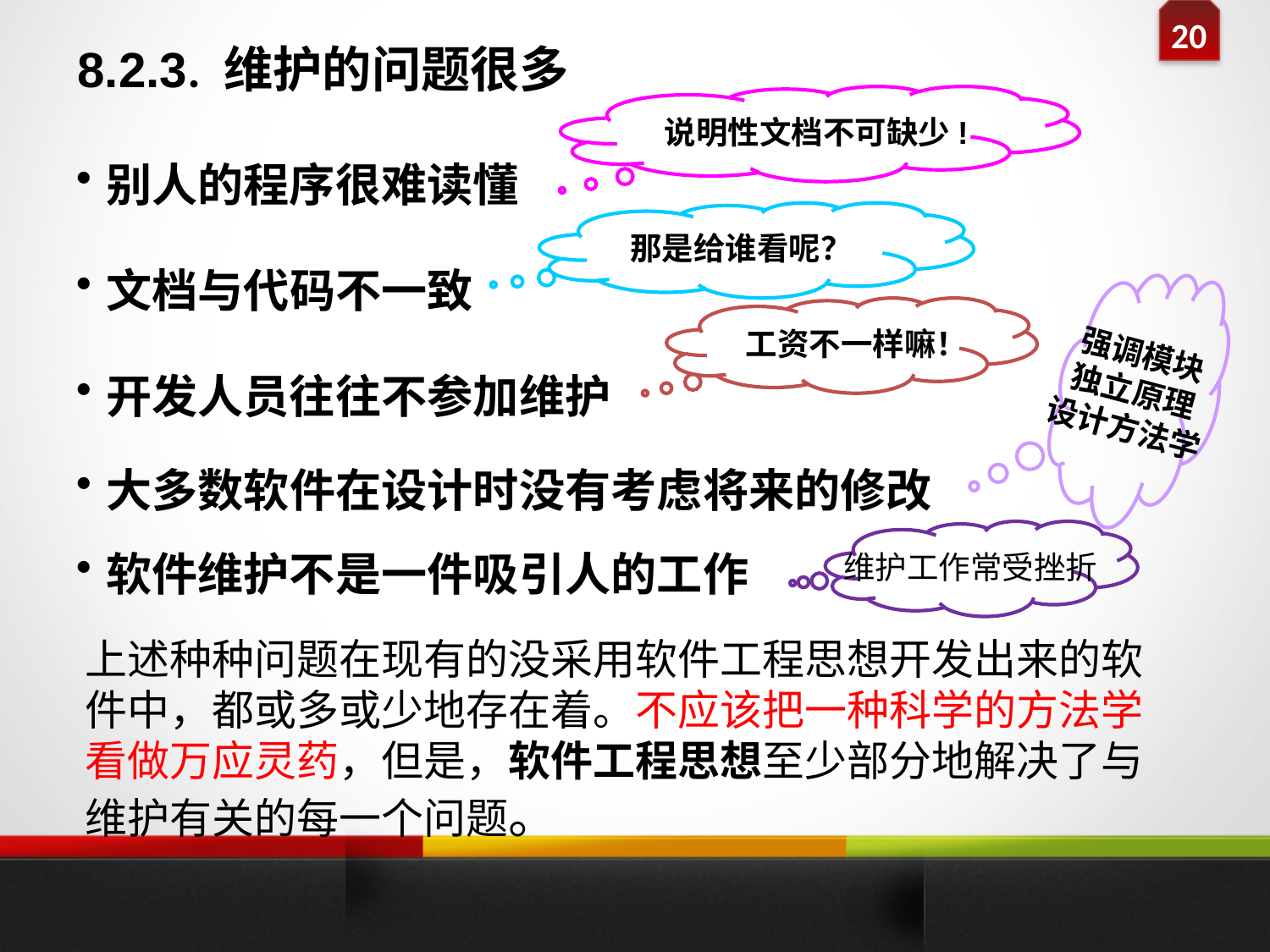

8.2.3. 维护的问题很多
   说明性文档不可缺少!
别人的程序很难读懂
那是给谁看呢？
文档与代码不一致
强调模块
独立原理
设计方法学
    工资不一样嘛！
开发人员往往不参加维护
大多数软件在设计时没有考虑将来的修改
维护工作常受挫折
软件维护不是一件吸引人的工作
上述种种问题在现有的没采用软件工程思想开发出来的软件中，都或多或少地存在着。不应该把一种科学的方法学看做万应灵药，但是，软件工程思想至少部分地解决了与维护有关的每一个问题。